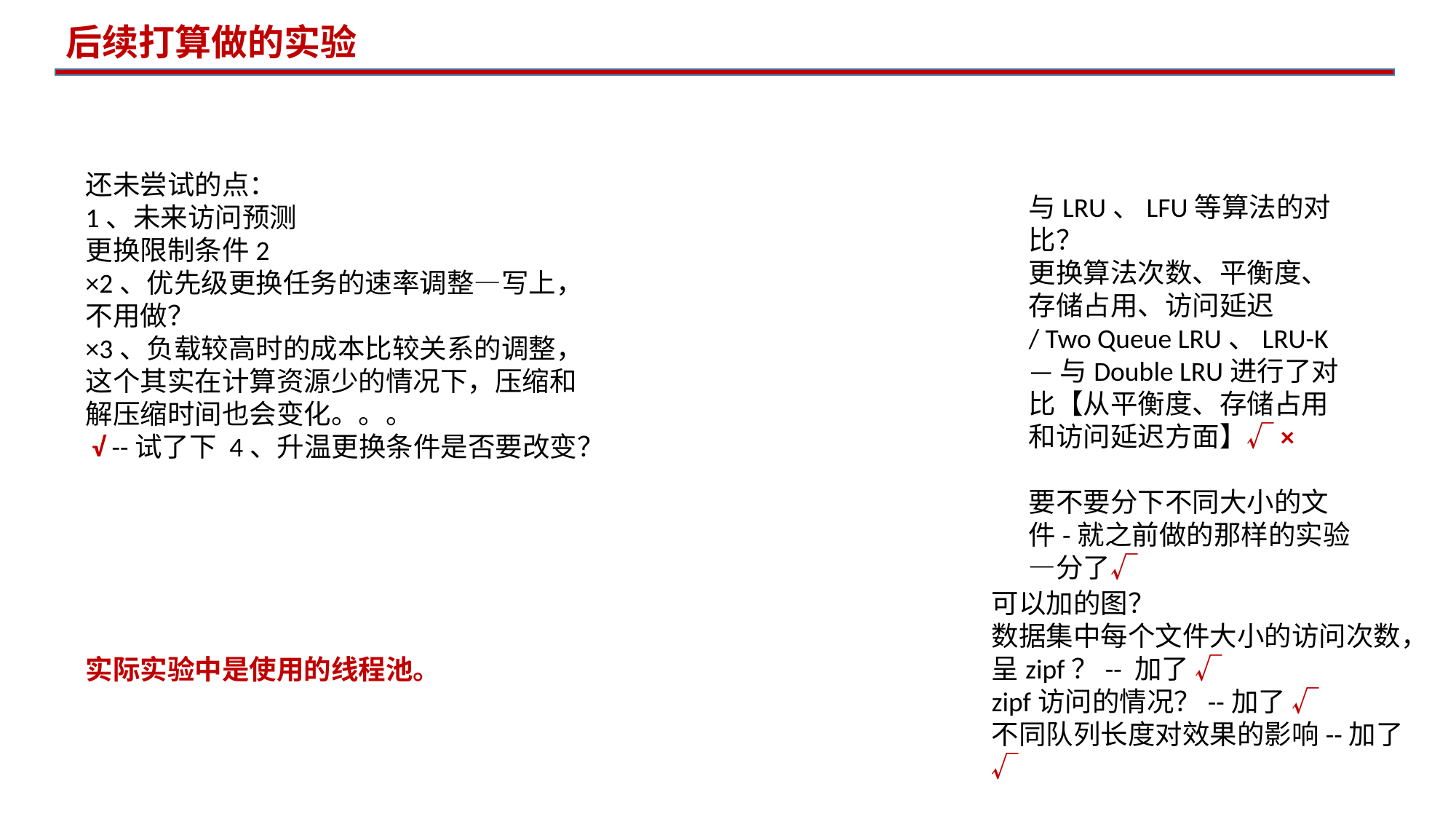

后续打算做的实验

还未尝试的点：
1、未来访问预测
更换限制条件2
×2、优先级更换任务的速率调整—写上，不用做？
×3、负载较高时的成本比较关系的调整，这个其实在计算资源少的情况下，压缩和解压缩时间也会变化。。。
 √ --试了下 4、升温更换条件是否要改变？
与LRU、LFU等算法的对比？
更换算法次数、平衡度、存储占用、访问延迟
/ Two Queue LRU、LRU-K—与Double LRU进行了对比【从平衡度、存储占用和访问延迟方面】√×

要不要分下不同大小的文件-就之前做的那样的实验—分了√
可以加的图？
数据集中每个文件大小的访问次数，呈zipf？-- 加了 √
zipf访问的情况？--加了 √
不同队列长度对效果的影响--加了√
实际实验中是使用的线程池。